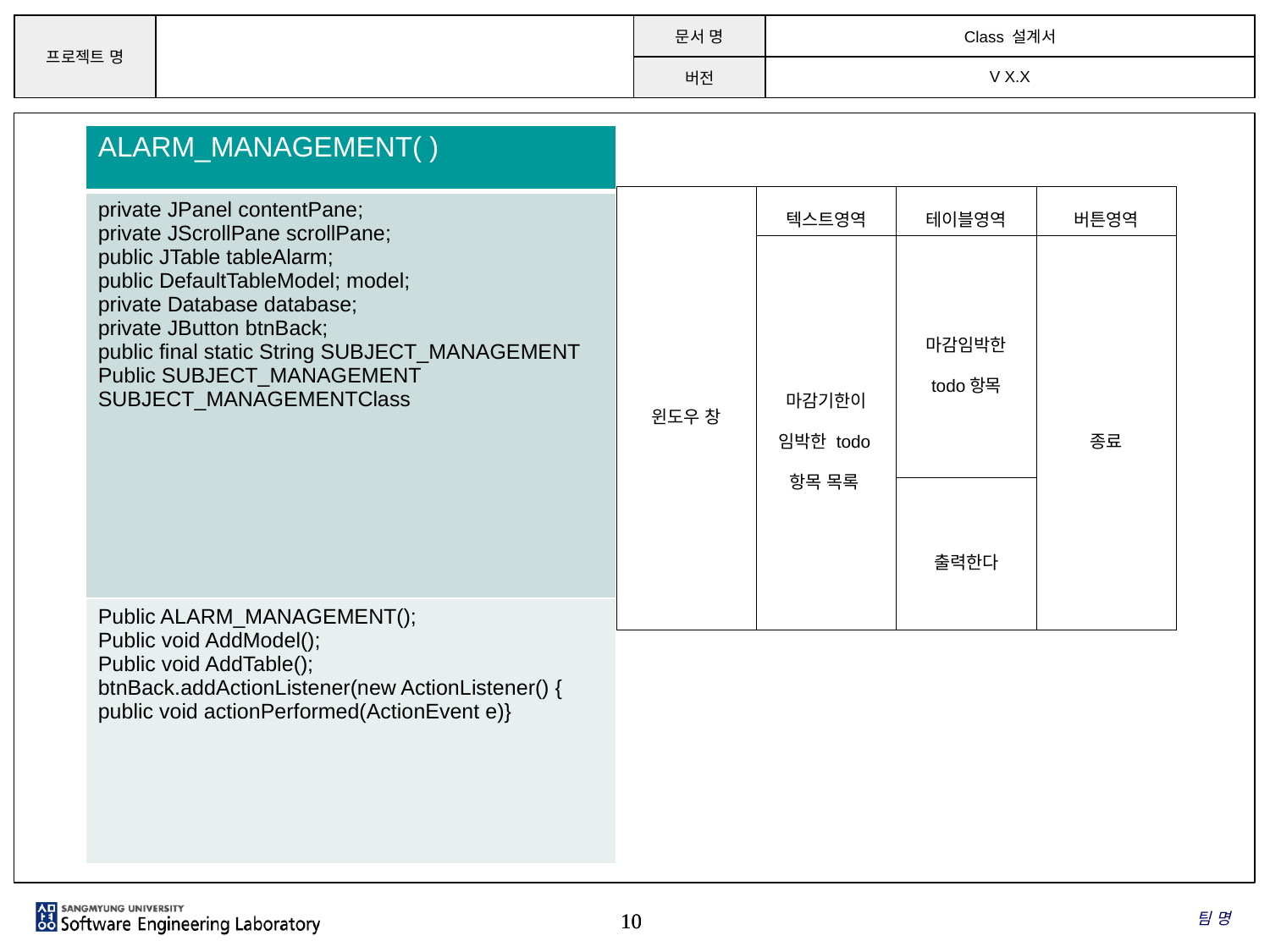

| ALARM\_MANAGEMENT( ) |
| --- |
| private JPanel contentPane; private JScrollPane scrollPane; public JTable tableAlarm; public DefaultTableModel; model; private Database database; private JButton btnBack; public final static String SUBJECT\_MANAGEMENT Public SUBJECT\_MANAGEMENT SUBJECT\_MANAGEMENTClass |
| Public ALARM\_MANAGEMENT(); Public void AddModel(); Public void AddTable(); btnBack.addActionListener(new ActionListener() { public void actionPerformed(ActionEvent e)} |
| 윈도우 창 | 텍스트영역 | 테이블영역 | 버튼영역 |
| --- | --- | --- | --- |
|  | 마감기한이 임박한 todo항목 목록 | 마감임박한 todo항목 | 종료 |
|  |  | 출력한다 |  |

팀 명